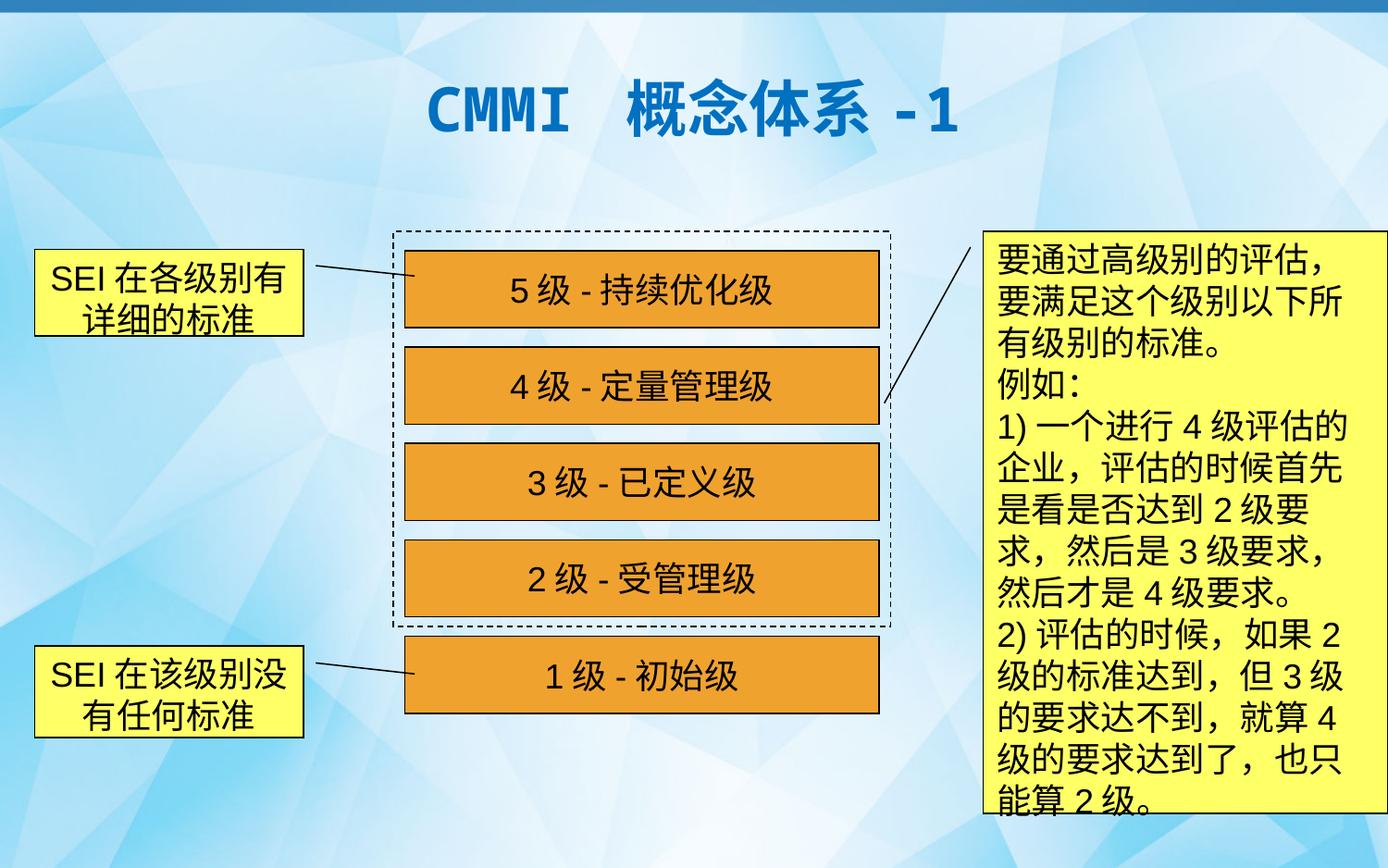

# CMMI 概念体系-1

要通过高级别的评估，要满足这个级别以下所有级别的标准。
例如：
1)一个进行4级评估的企业，评估的时候首先是看是否达到2级要求，然后是3级要求，然后才是4级要求。
2)评估的时候，如果2级的标准达到，但3级的要求达不到，就算4级的要求达到了，也只能算2级。
SEI在各级别有详细的标准
5级-持续优化级
4级-定量管理级
3级-已定义级
2级-受管理级
1级-初始级
SEI在该级别没有任何标准